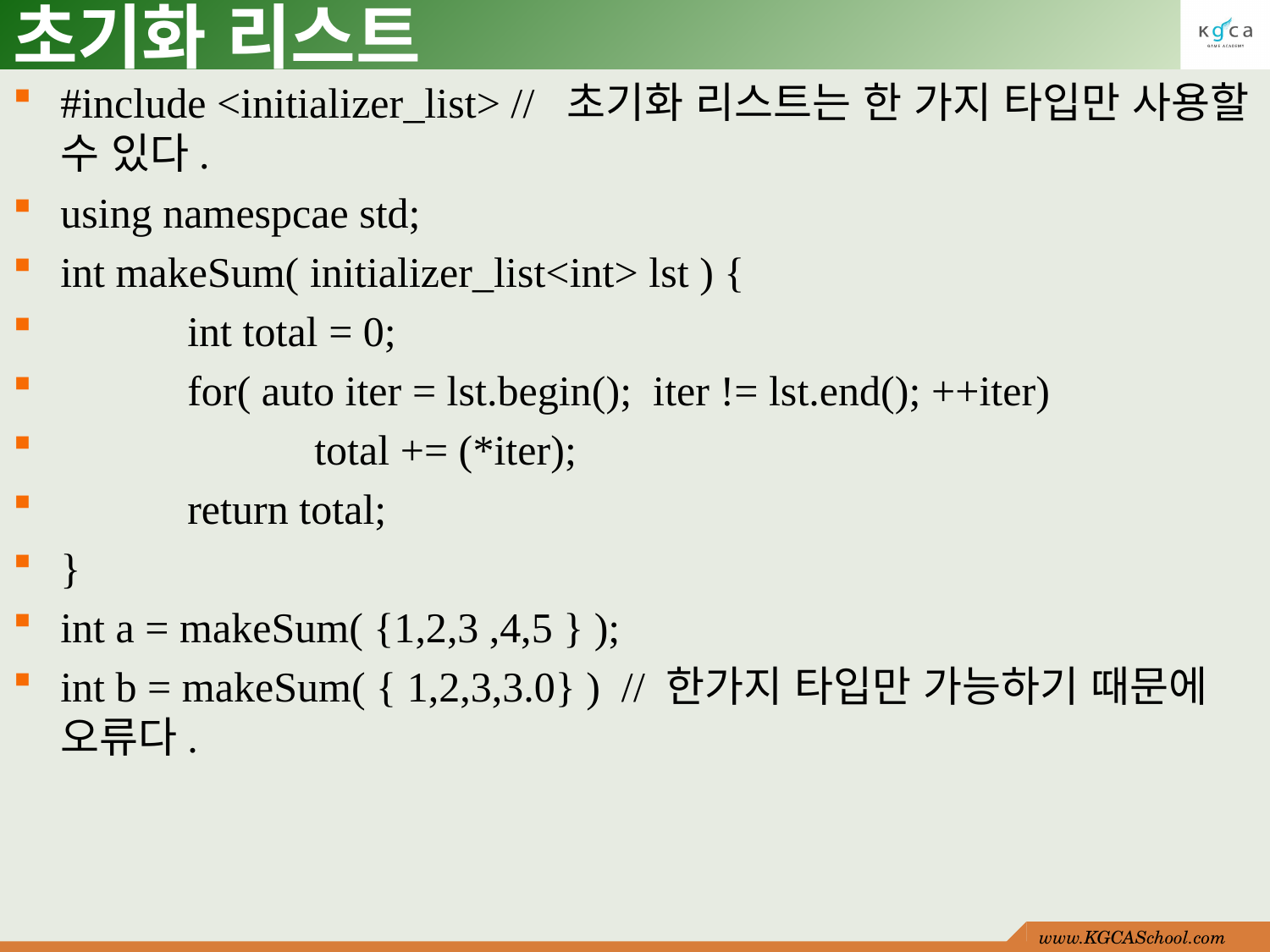

# 초기화 리스트
#include <initializer_list> //  초기화 리스트는 한 가지 타입만 사용할 수 있다.
using namespcae std;
int makeSum( initializer_list<int> lst ) {
	int total = 0;
	for( auto iter = lst.begin();  iter != lst.end(); ++iter)
		total += (*iter);
	return total;
}
int a = makeSum( {1,2,3 ,4,5 } );
int b = makeSum( { 1,2,3,3.0} )  // 한가지 타입만 가능하기 때문에 오류다.